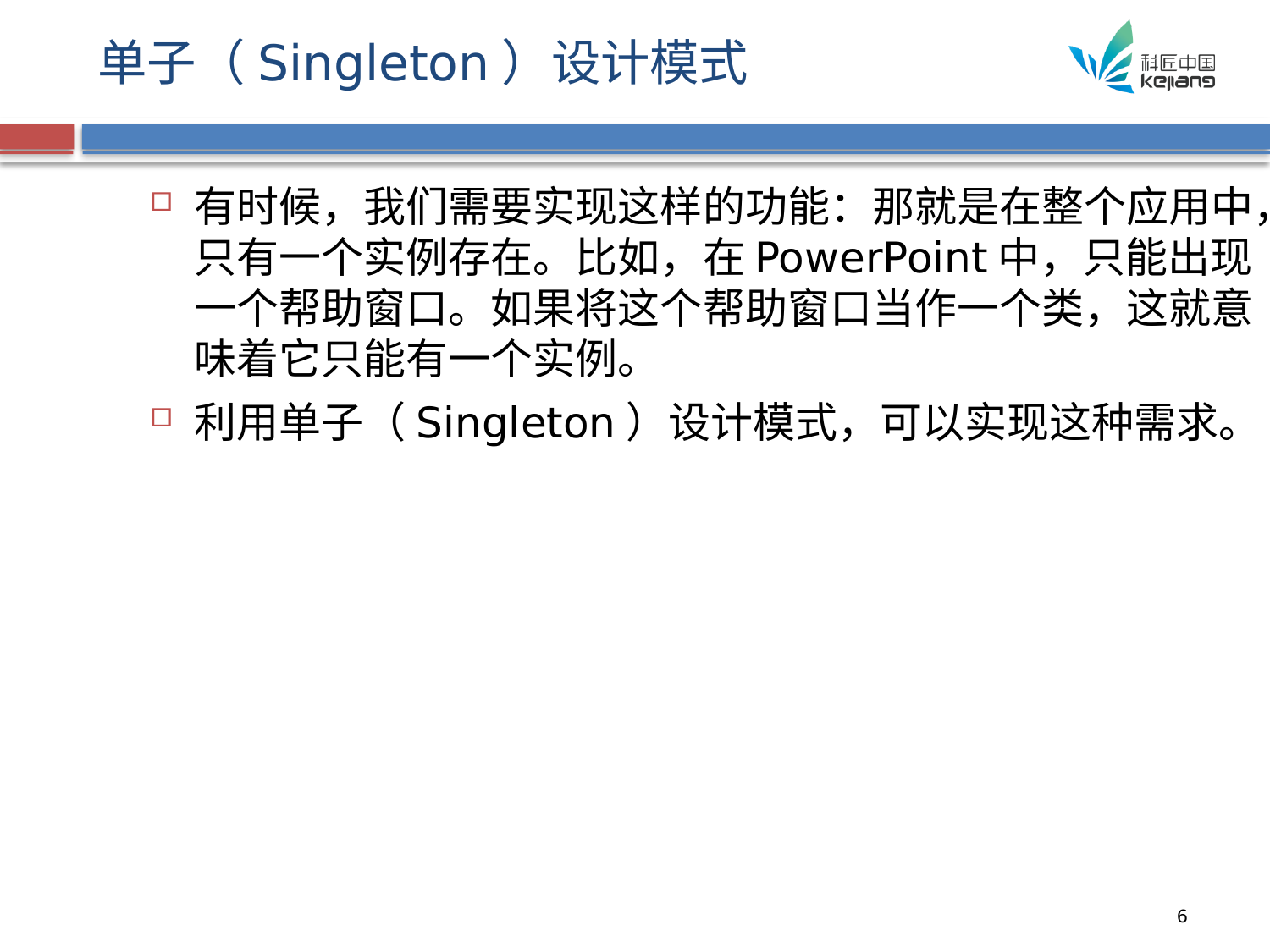

# 单子（Singleton）设计模式
有时候，我们需要实现这样的功能：那就是在整个应用中，只有一个实例存在。比如，在PowerPoint中，只能出现一个帮助窗口。如果将这个帮助窗口当作一个类，这就意味着它只能有一个实例。
利用单子（Singleton）设计模式，可以实现这种需求。
6